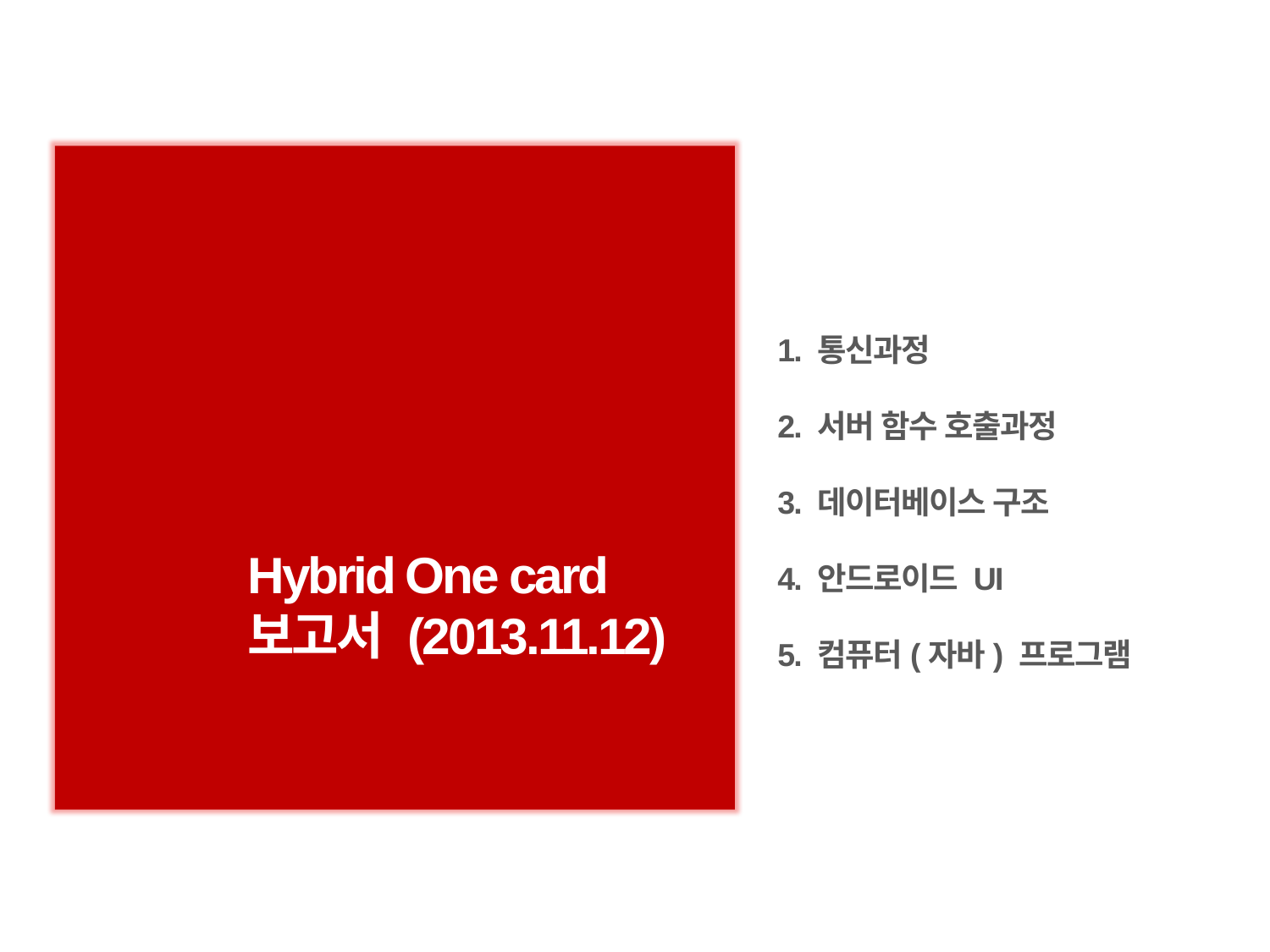

1. 통신과정
2. 서버 함수 호출과정
3. 데이터베이스 구조
4. 안드로이드 UI
5. 컴퓨터(자바) 프로그램

# Hybrid One card
보고서 (2013.11.12)